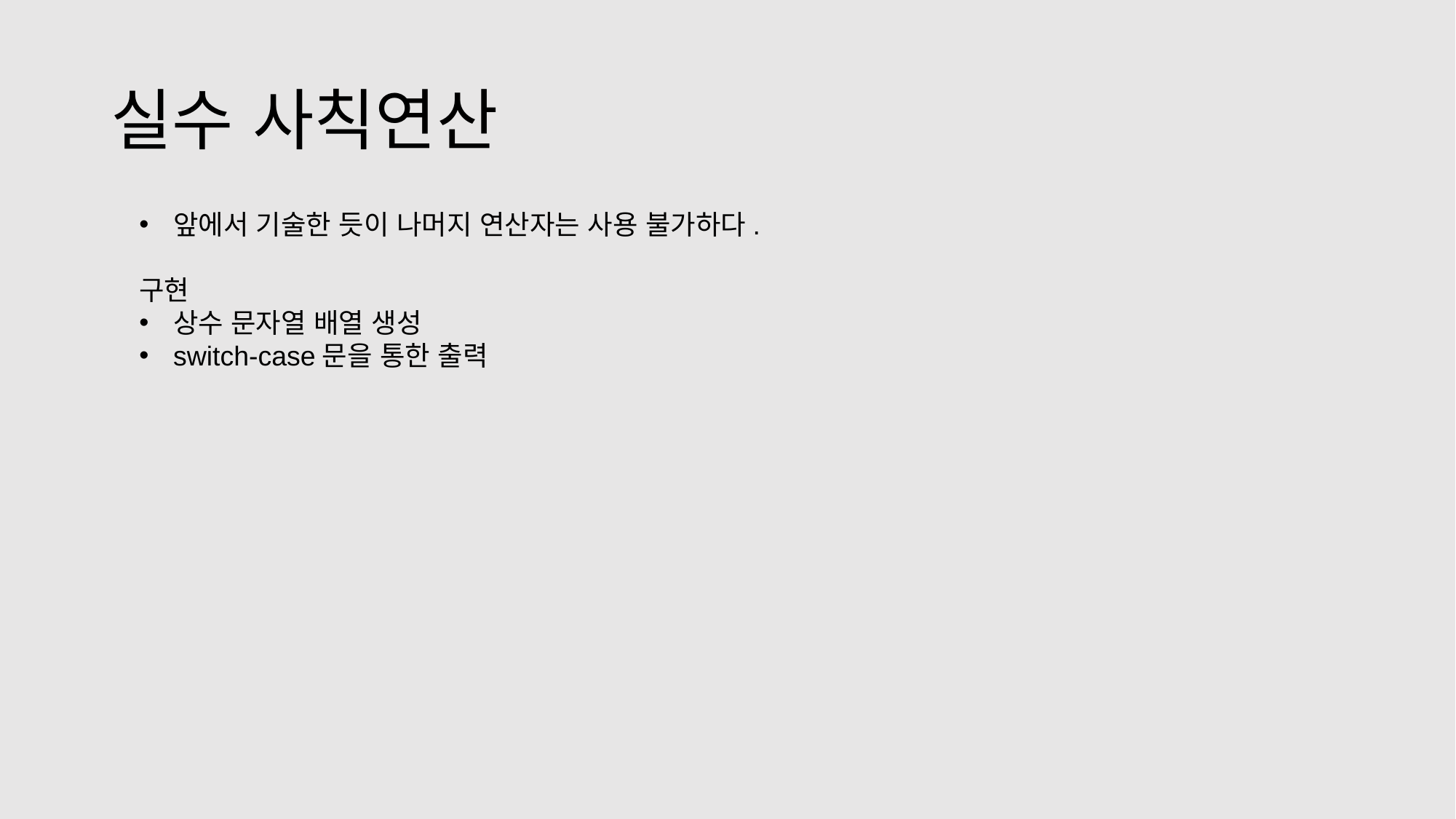

# 실수 사칙연산
앞에서 기술한 듯이 나머지 연산자는 사용 불가하다.

구현
상수 문자열 배열 생성
switch-case문을 통한 출력